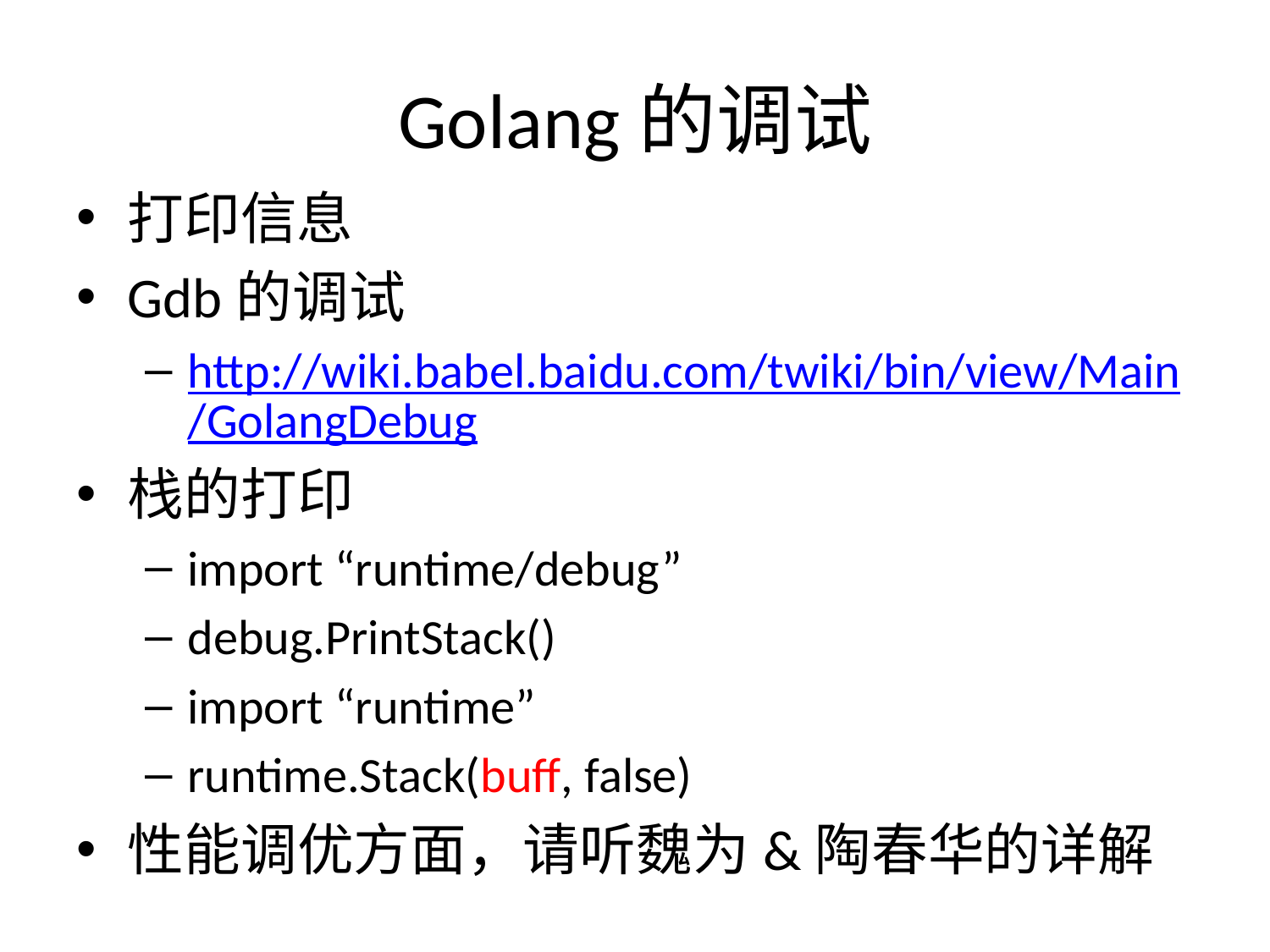

# Golang的调试
打印信息
Gdb的调试
http://wiki.babel.baidu.com/twiki/bin/view/Main/GolangDebug
栈的打印
import “runtime/debug”
debug.PrintStack()
import “runtime”
runtime.Stack(buff, false)
性能调优方面，请听魏为&陶春华的详解